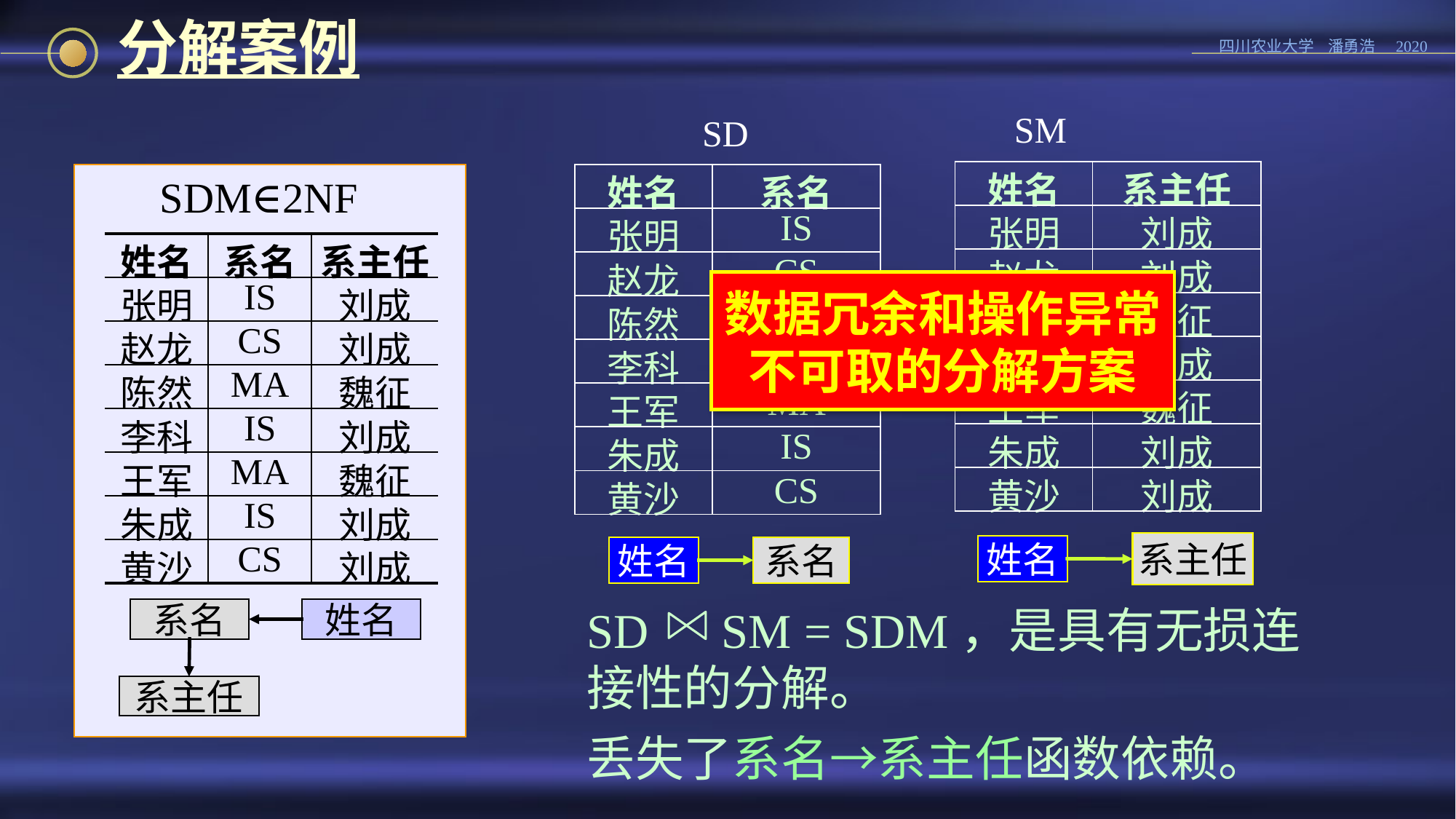

# 分解案例
SM
SD
| 姓名 | 系主任 |
| --- | --- |
| 张明 | 刘成 |
| 赵龙 | 刘成 |
| 陈然 | 魏征 |
| 李科 | 刘成 |
| 王军 | 魏征 |
| 朱成 | 刘成 |
| 黄沙 | 刘成 |

| 姓名 | 系名 |
| --- | --- |
| 张明 | IS |
| 赵龙 | CS |
| 陈然 | MA |
| 李科 | IS |
| 王军 | MA |
| 朱成 | IS |
| 黄沙 | CS |
SDM∈2NF
| 姓名 | 系名 | 系主任 |
| --- | --- | --- |
| 张明 | IS | 刘成 |
| 赵龙 | CS | 刘成 |
| 陈然 | MA | 魏征 |
| 李科 | IS | 刘成 |
| 王军 | MA | 魏征 |
| 朱成 | IS | 刘成 |
| 黄沙 | CS | 刘成 |
数据冗余和操作异常
不可取的分解方案
系主任
姓名
姓名
系名
SD      SM = SDM，是具有无损连接性的分解。
丢失了系名→系主任函数依赖。
系名
姓名

系主任